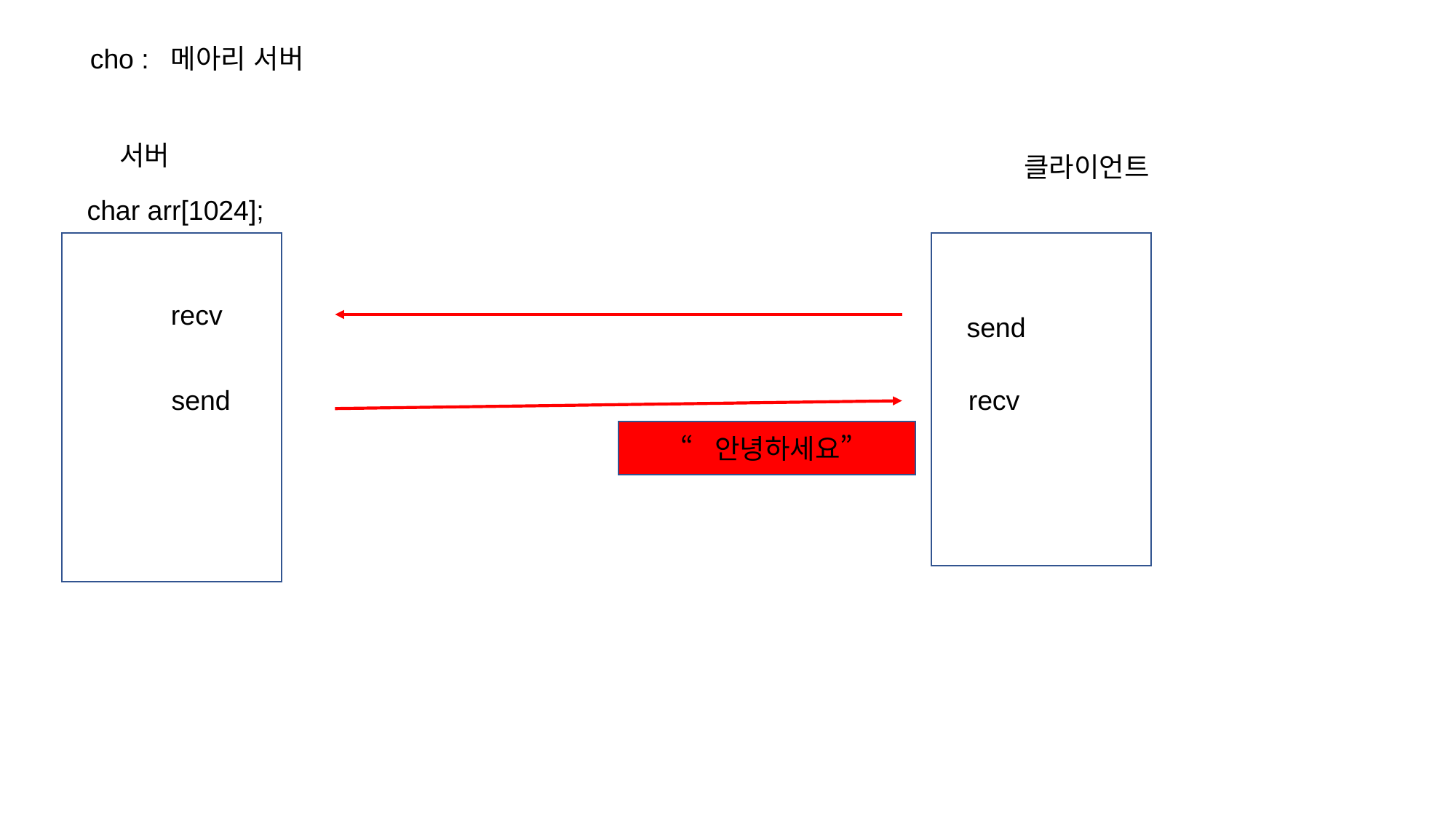

cho :  메아리 서버
서버
클라이언트
char arr[1024];

recv
send
send
recv
“안녕하세요”